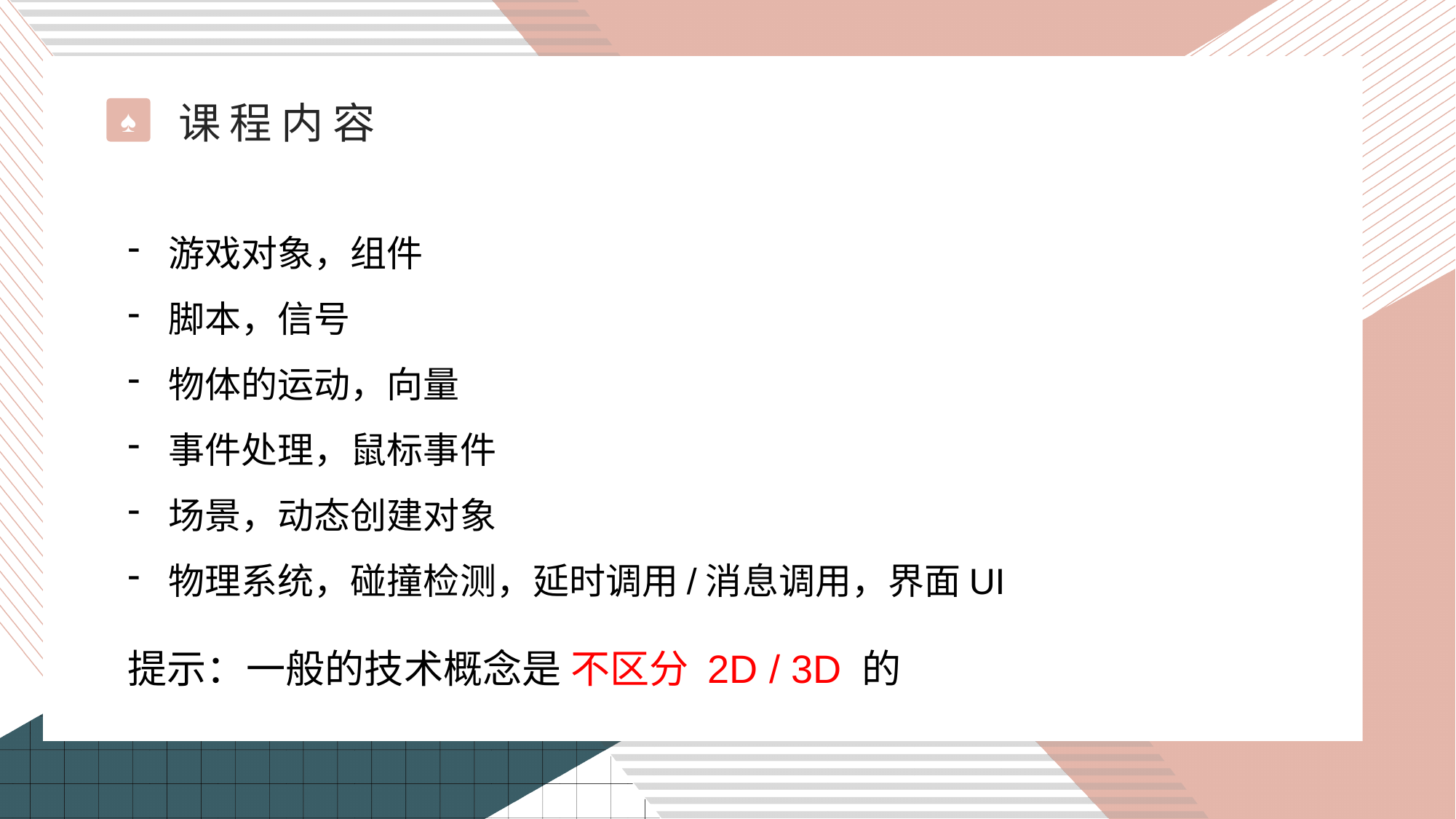

课程内容
♠
游戏对象，组件
脚本，信号
物体的运动，向量
事件处理，鼠标事件
场景，动态创建对象
物理系统，碰撞检测，延时调用/消息调用，界面UI
提示：一般的技术概念是 不区分 2D / 3D 的